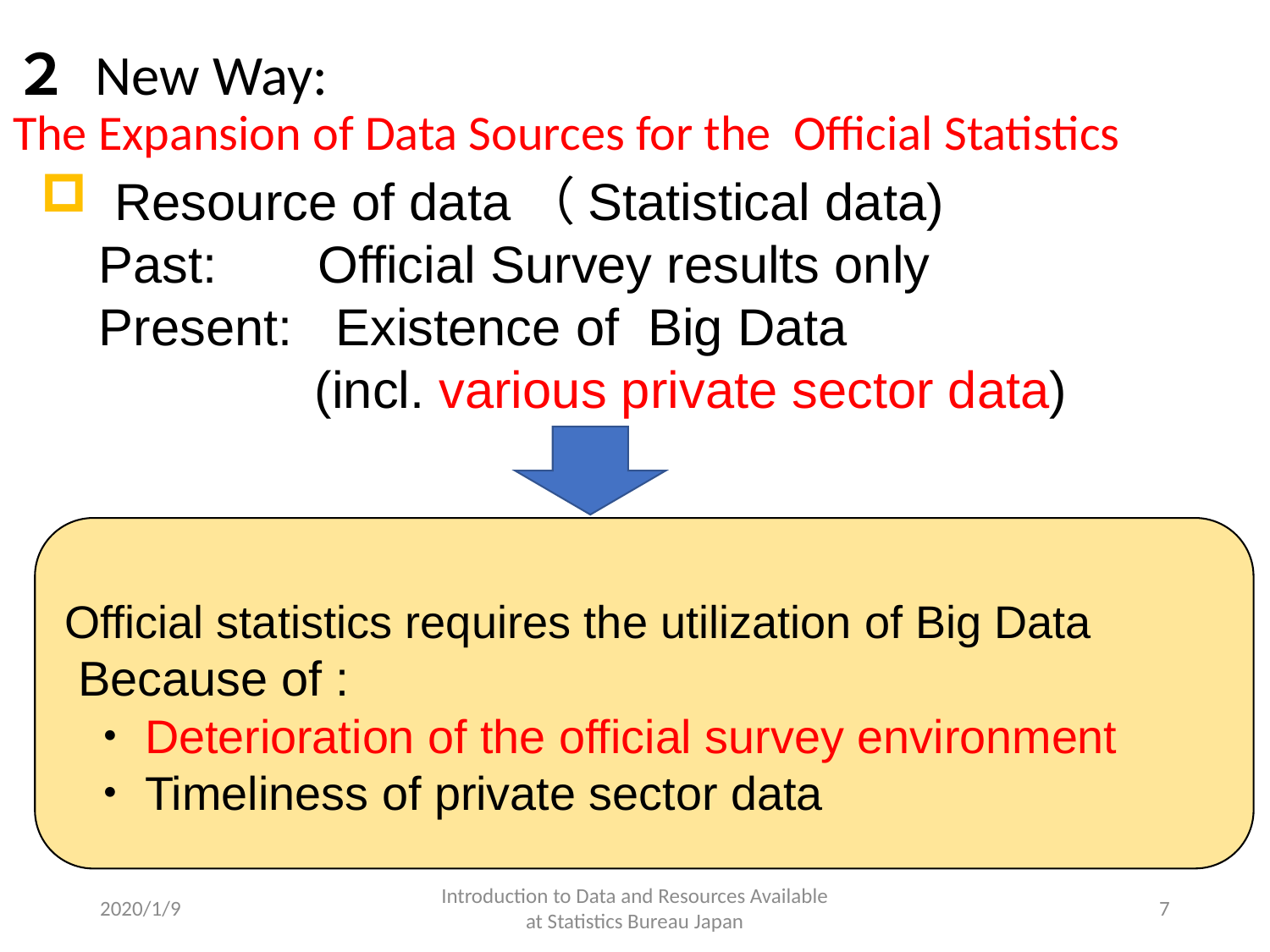

# ２ New Way: The Expansion of Data Sources for the  Official Statistics
Resource of data（Statistical data)
    Past:       Official Survey results only
    Present:   Existence of  Big Data
                   (incl. various private sector data)

Official statistics requires the utilization of Big Data
 Because of :
 ・Deterioration of the official survey environment
 ・Timeliness of private sector data
2020/1/9
Introduction to Data and Resources Available at Statistics Bureau Japan
7